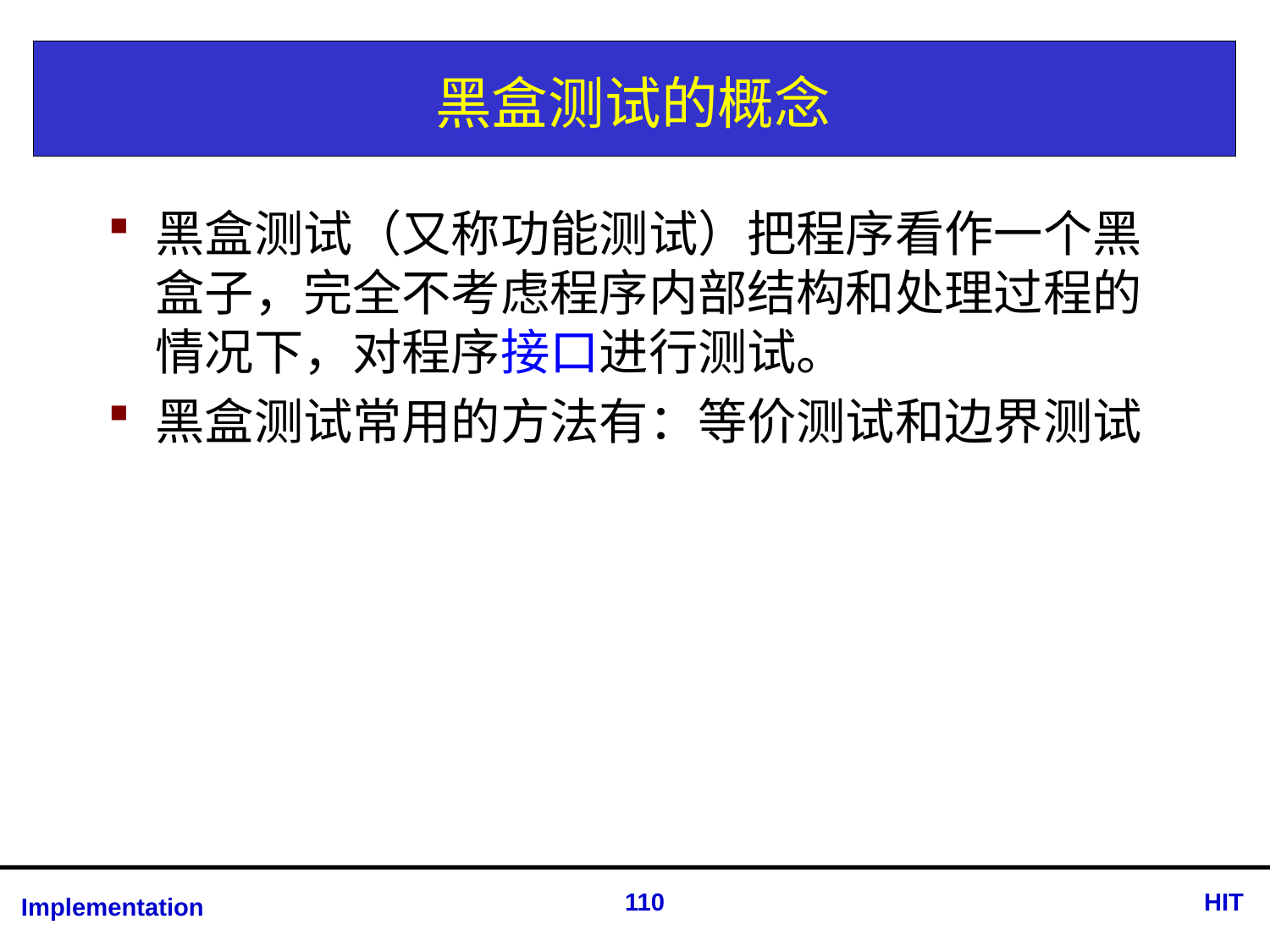

# 黑盒测试的概念
黑盒测试（又称功能测试）把程序看作一个黑盒子，完全不考虑程序内部结构和处理过程的情况下，对程序接口进行测试。
黑盒测试常用的方法有：等价测试和边界测试